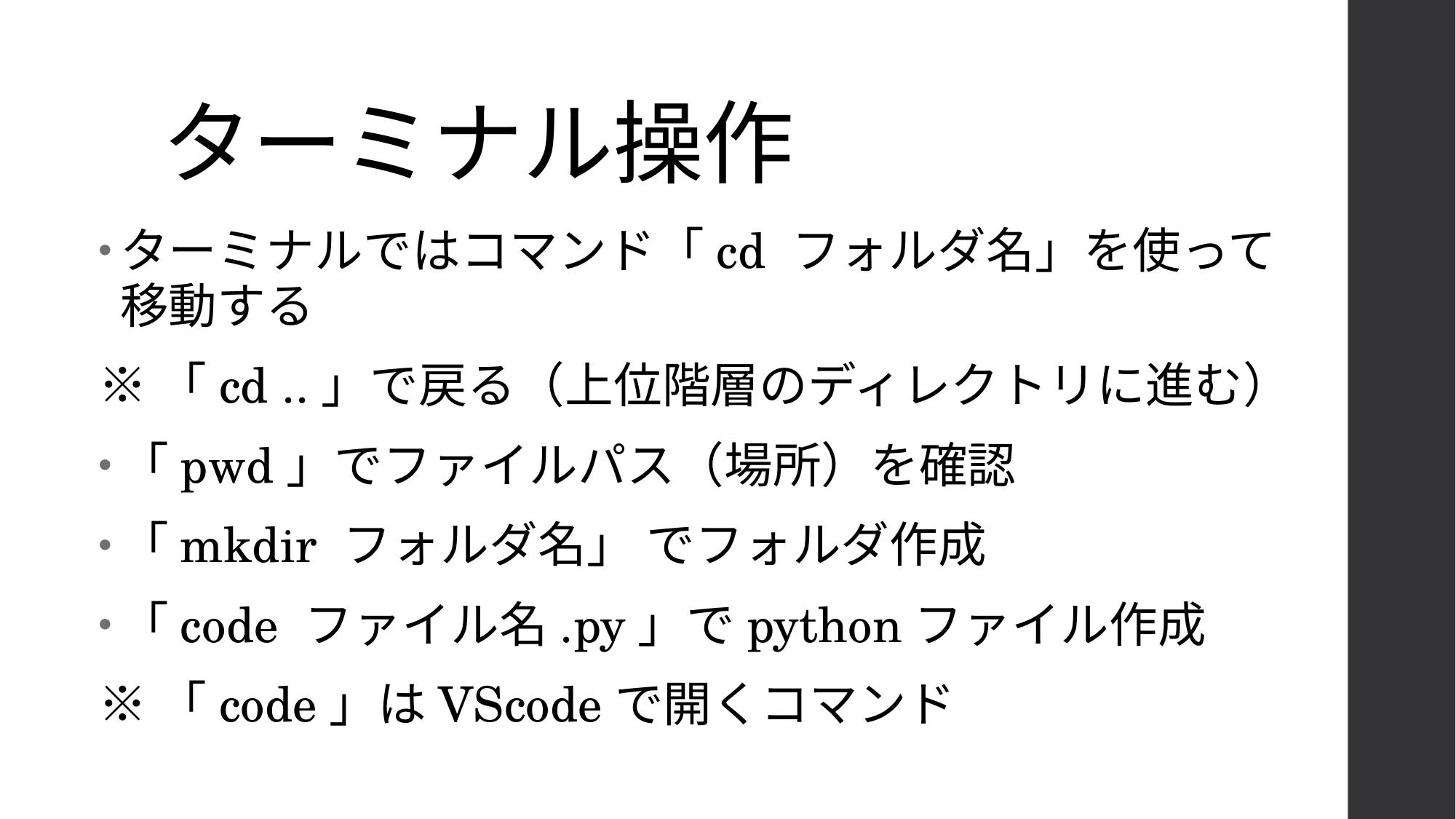

# ターミナル操作
ターミナルではコマンド「cd フォルダ名」を使って移動する
※「cd ..」で戻る（上位階層のディレクトリに進む）
「pwd」でファイルパス（場所）を確認
「mkdir フォルダ名」 でフォルダ作成
「code ファイル名.py」でpythonファイル作成
※「code」はVScodeで開くコマンド